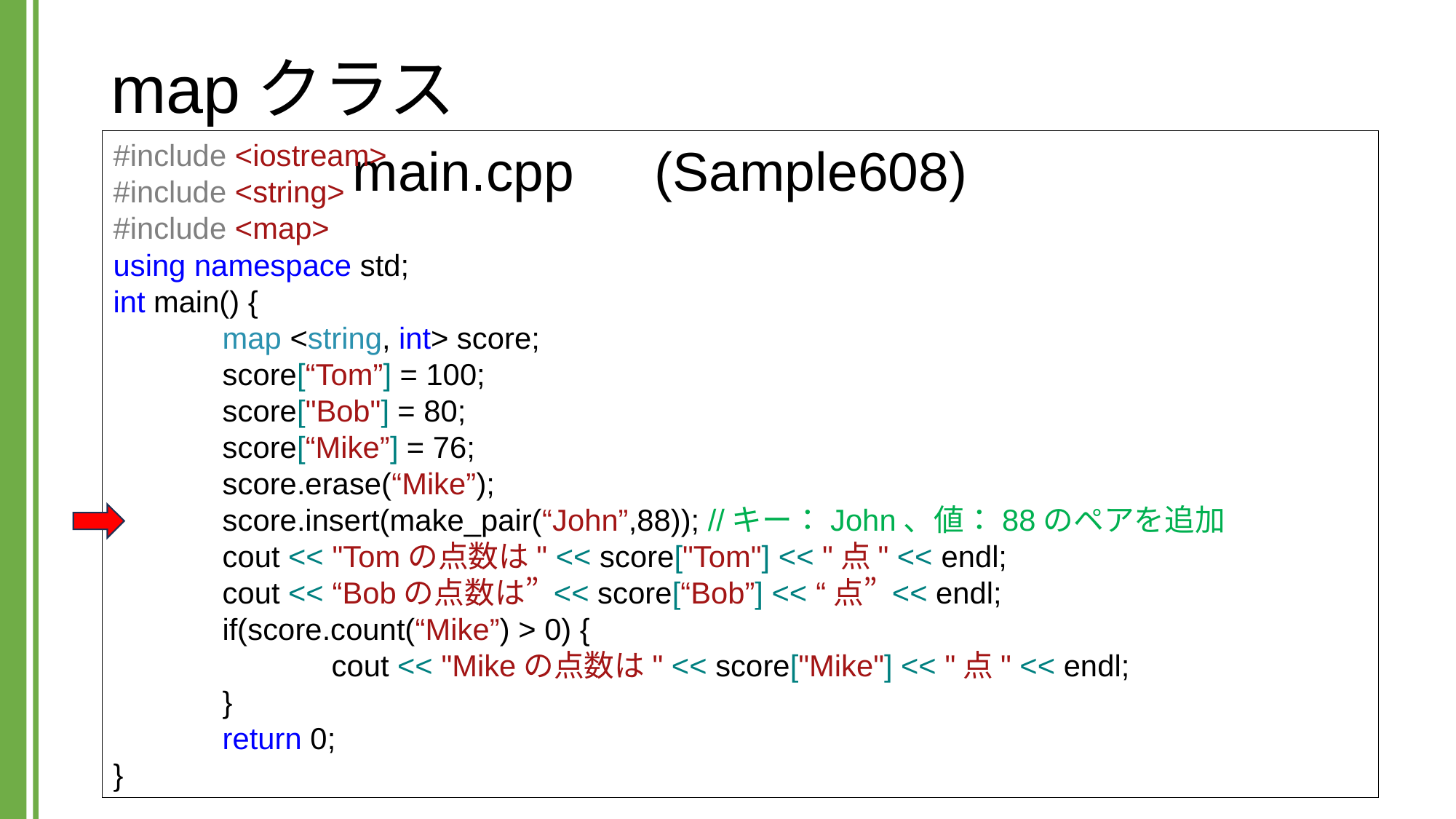

# mapクラス
#include <iostream>
#include <string>
#include <map>
using namespace std;
int main() {
	map <string, int> score;
	score[“Tom”] = 100;
	score["Bob"] = 80;
	score[“Mike”] = 76;
	score.erase(“Mike”);
	score.insert(make_pair(“John”,88)); //キー：John、値：88のペアを追加
	cout << "Tomの点数は" << score["Tom"] << "点" << endl;
	cout << “Bobの点数は” << score[“Bob”] << “点” << endl;
	if(score.count(“Mike”) > 0) {
		cout << "Mikeの点数は" << score["Mike"] << "点" << endl;
	}
	return 0;
}
                main.cpp　(Sample608)